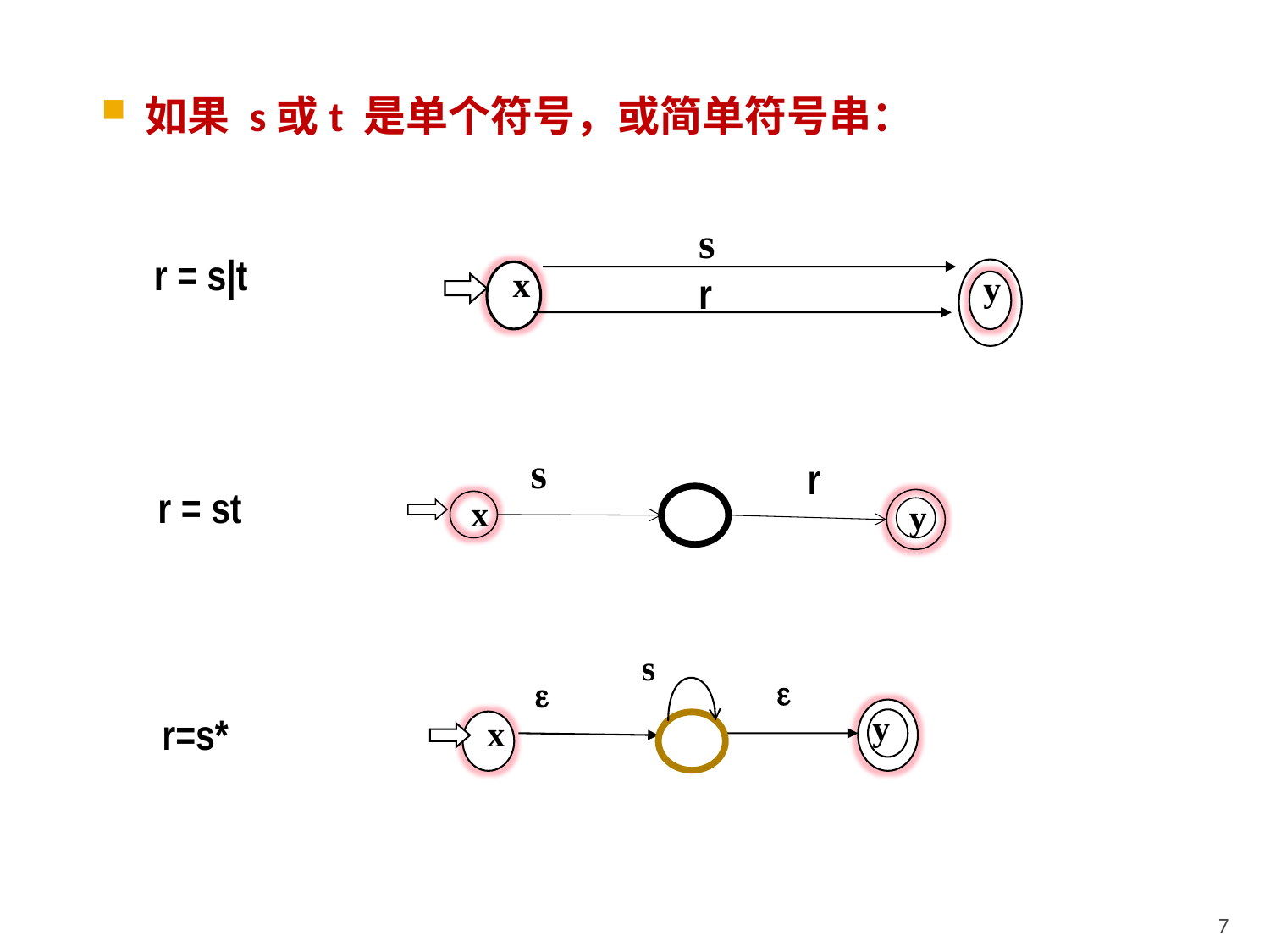

如果 s或t 是单个符号，或简单符号串：
s
r

y

x

r = s|t
r
s

y

x

r = st

s

ε

ε

y

x

r=s*
7